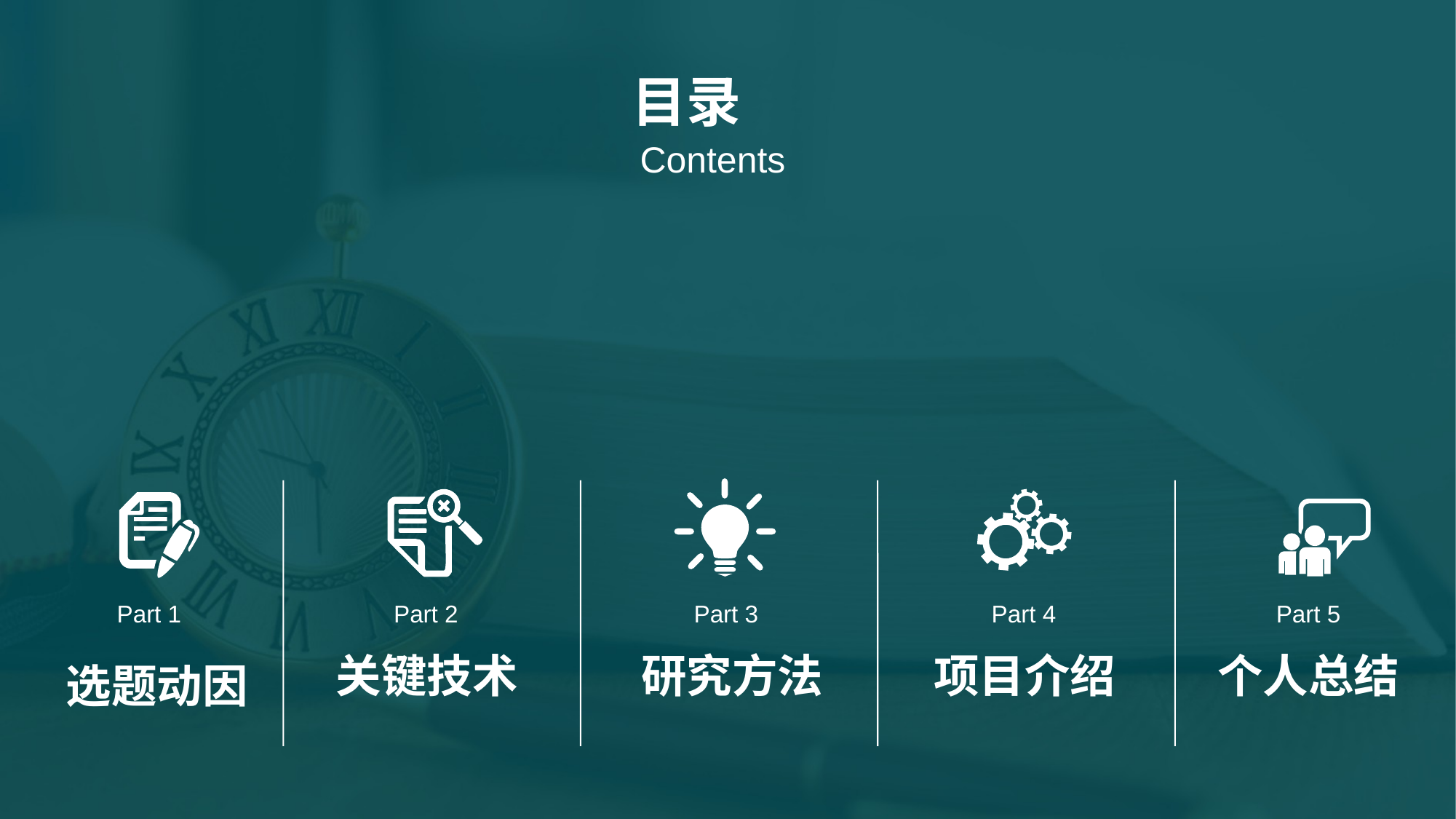

目录
Contents

Part 1
Part 2
Part 3
Part 4
Part 5
关键技术
研究方法
项目介绍
个人总结
选题动因